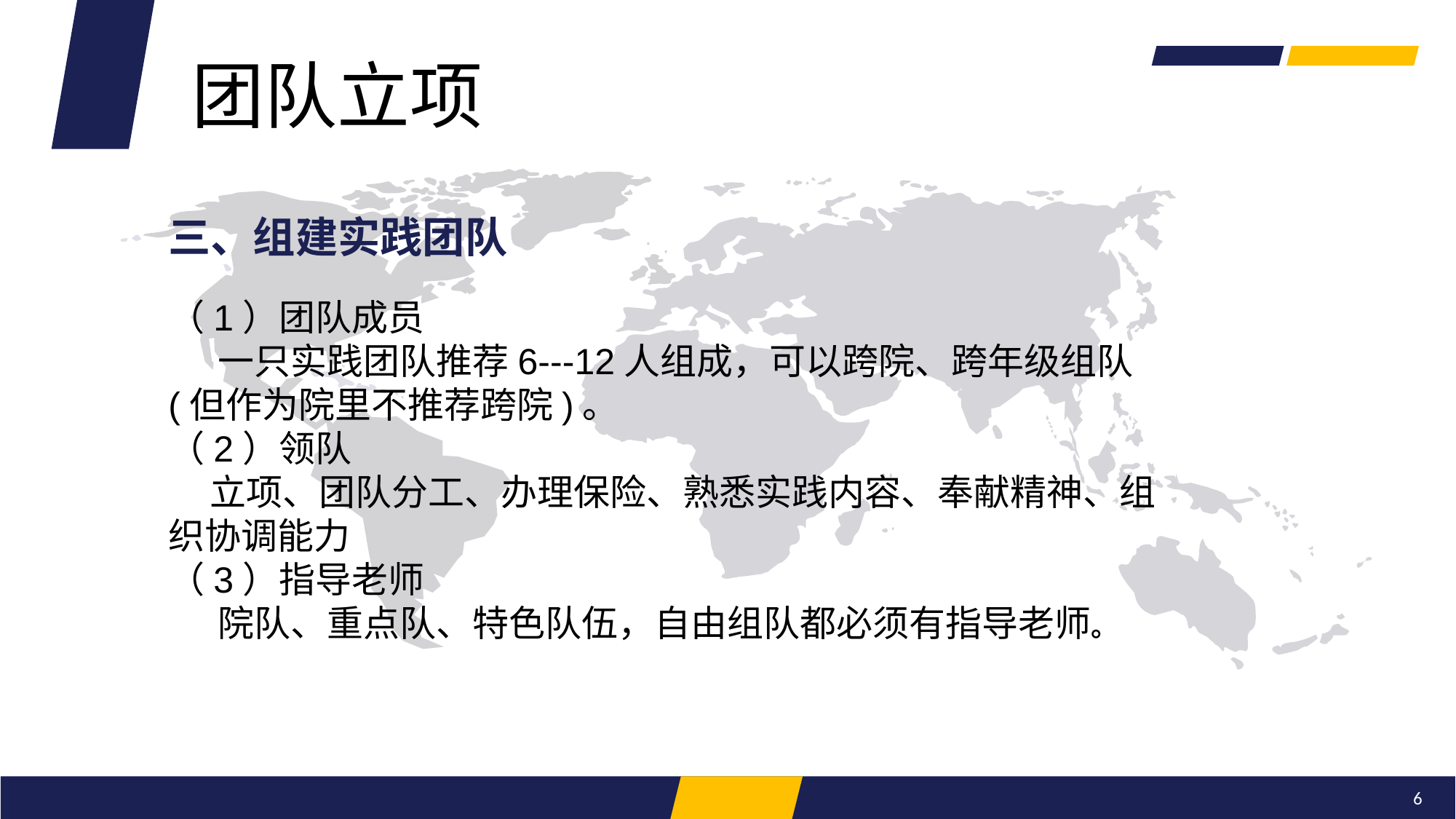

团队立项

三、组建实践团队

（1）团队成员
     一只实践团队推荐6---12人组成，可以跨院、跨年级组队(但作为院里不推荐跨院)。
（2）领队
    立项、团队分工、办理保险、熟悉实践内容、奉献精神、组织协调能力
（3）指导老师
     院队、重点队、特色队伍，自由组队都必须有指导老师。
6